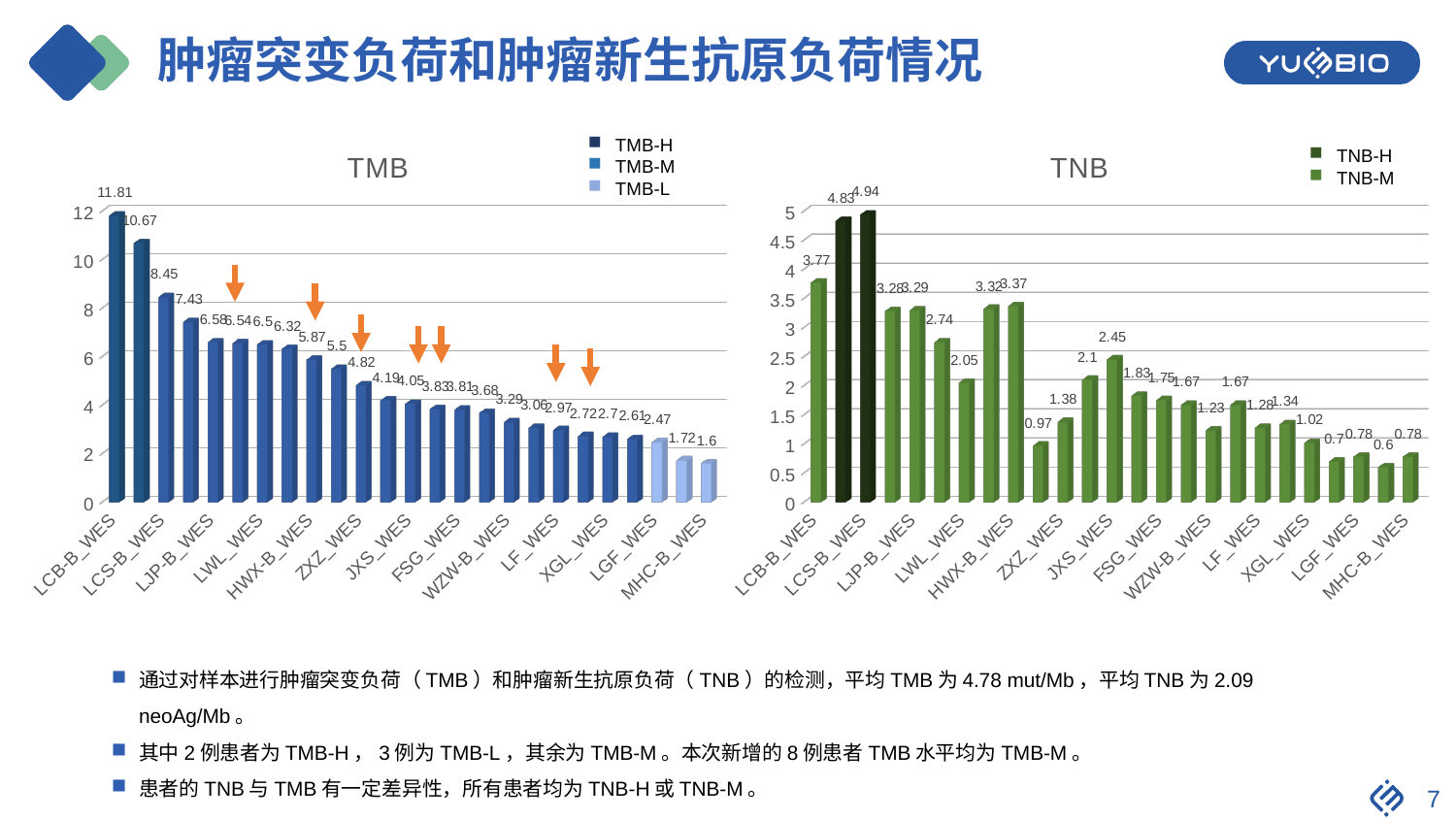

# 肿瘤突变负荷和肿瘤新生抗原负荷情况

[unsupported chart]

[unsupported chart]

TMB-H
TMB-M
TMB-L
TNB-H
TNB-M
通过对样本进行肿瘤突变负荷（TMB）和肿瘤新生抗原负荷（TNB）的检测，平均TMB为4.78 mut/Mb，平均TNB为2.09 neoAg/Mb。
其中2例患者为TMB-H，3例为TMB-L，其余为TMB-M。本次新增的8例患者TMB水平均为TMB-M。
患者的TNB与TMB有一定差异性，所有患者均为TNB-H或TNB-M。